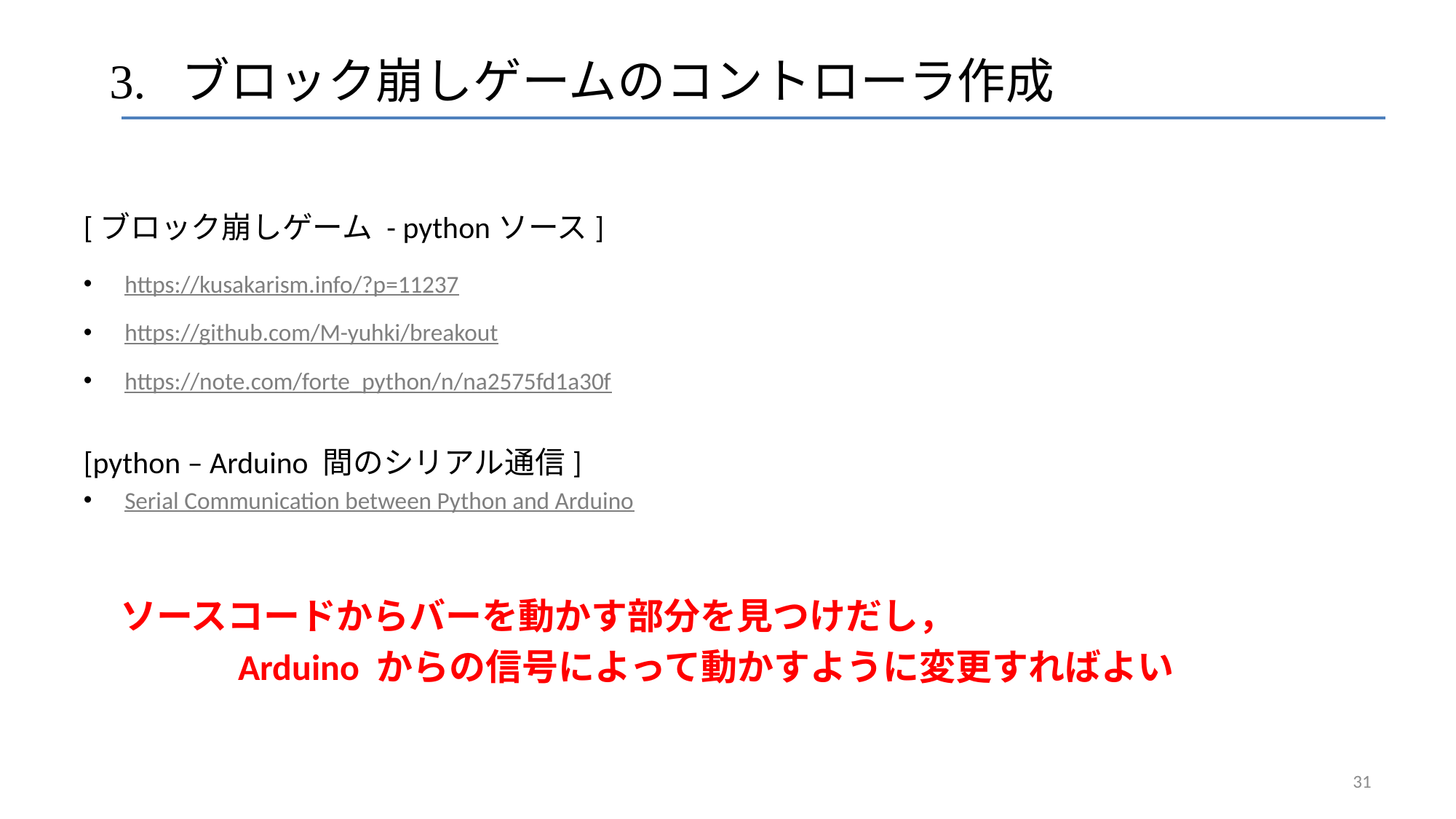

# 3.  ブロック崩しゲームのコントローラ作成

[ブロック崩しゲーム - pythonソース]

https://kusakarism.info/?p=11237

https://github.com/M-yuhki/breakout

https://note.com/forte_python/n/na2575fd1a30f

[python – Arduino 間のシリアル通信]
Serial Communication between Python and Arduino

　ソースコードからバーを動かす部分を見つけだし，
	　Arduino からの信号によって動かすように変更すればよい

31